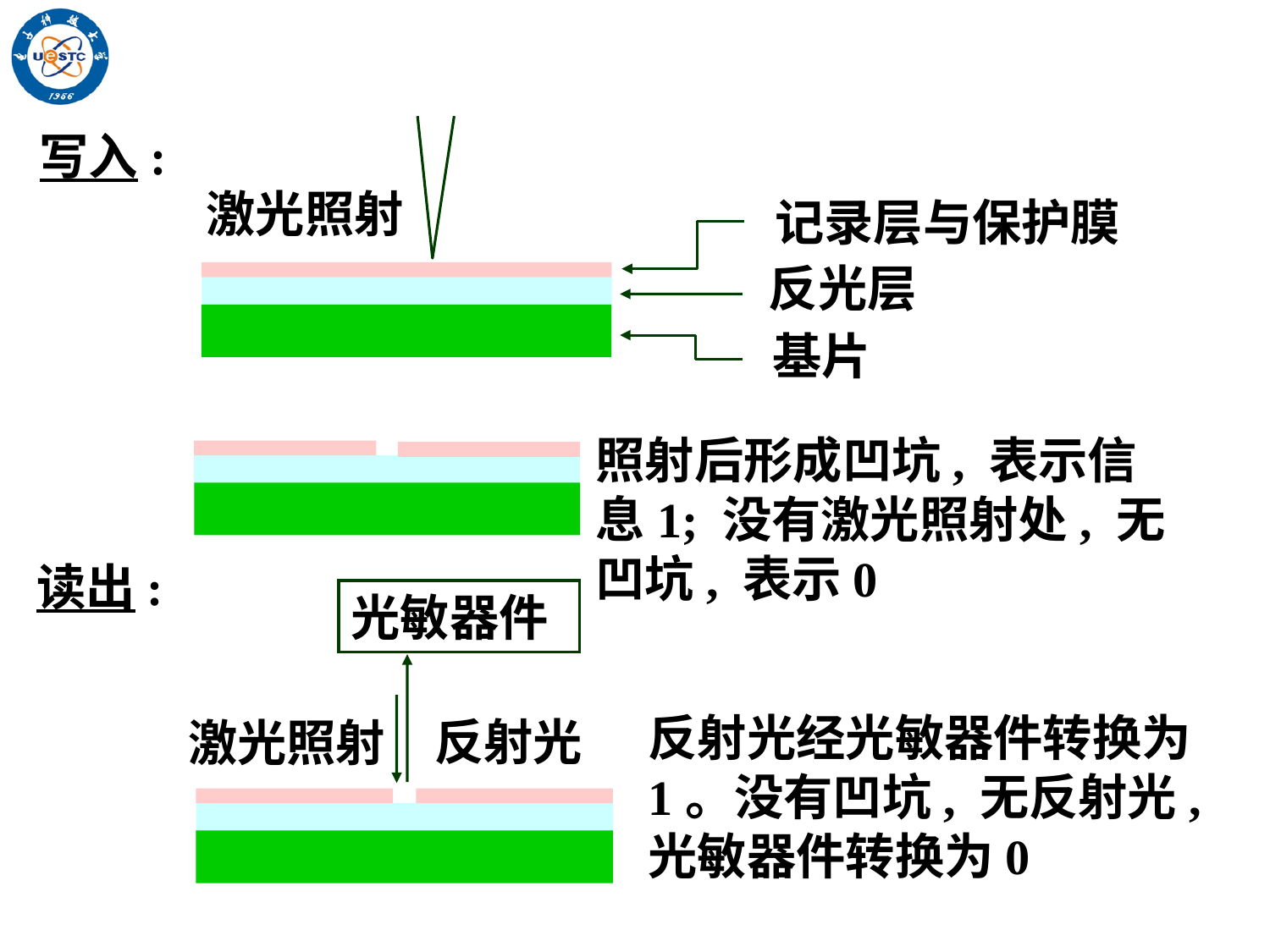

写入:
激光照射
记录层与保护膜

反光层

基片

照射后形成凹坑, 表示信息1; 没有激光照射处, 无凹坑, 表示0

读出:
光敏器件

反射光经光敏器件转换为1。没有凹坑, 无反射光, 光敏器件转换为0
反射光
激光照射